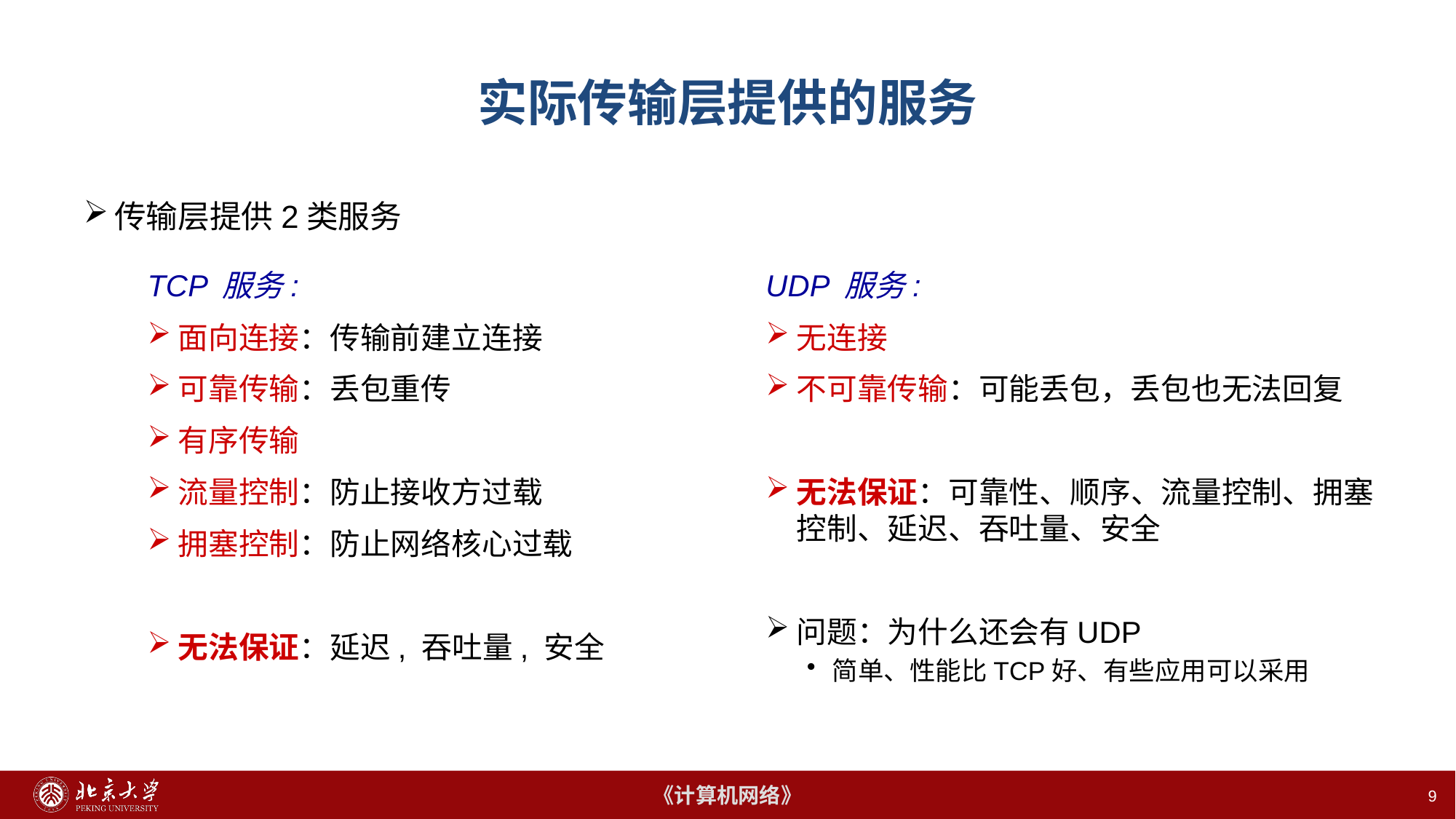

# 实际传输层提供的服务
传输层提供2类服务
TCP 服务:
面向连接：传输前建立连接
可靠传输：丢包重传
有序传输
流量控制：防止接收方过载
拥塞控制：防止网络核心过载

无法保证：延迟, 吞吐量, 安全
UDP 服务:
无连接
不可靠传输：可能丢包，丢包也无法回复

无法保证：可靠性、顺序、流量控制、拥塞控制、延迟、吞吐量、安全

问题：为什么还会有UDP
简单、性能比TCP好、有些应用可以采用
9